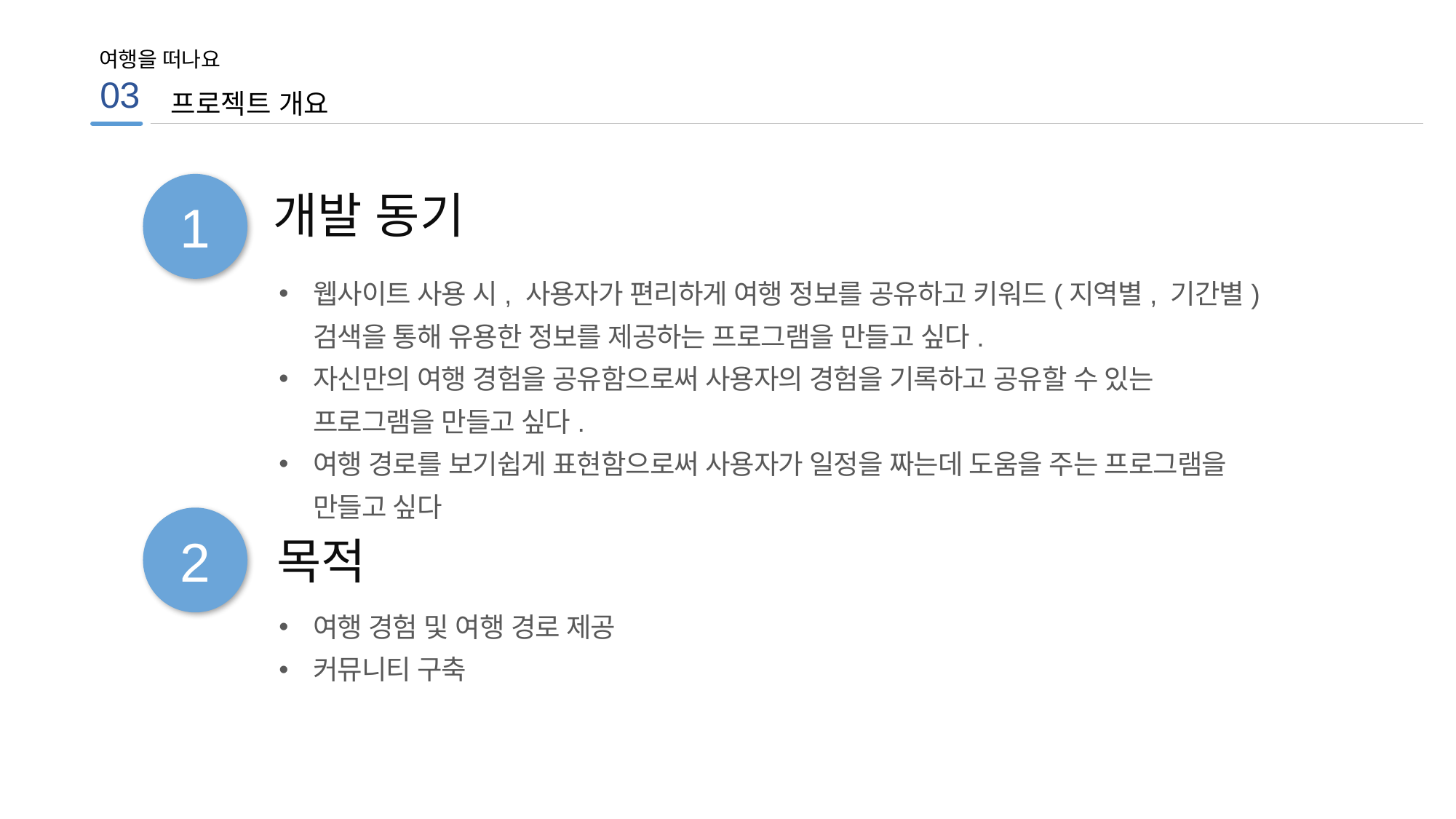

여행을 떠나요
03
프로젝트 개요
1
개발 동기
웹사이트 사용 시, 사용자가 편리하게 여행 정보를 공유하고 키워드(지역별, 기간별) 검색을 통해 유용한 정보를 제공하는 프로그램을 만들고 싶다.
자신만의 여행 경험을 공유함으로써 사용자의 경험을 기록하고 공유할 수 있는 프로그램을 만들고 싶다.
여행 경로를 보기쉽게 표현함으로써 사용자가 일정을 짜는데 도움을 주는 프로그램을 만들고 싶다
2
목적
여행 경험 및 여행 경로 제공
커뮤니티 구축